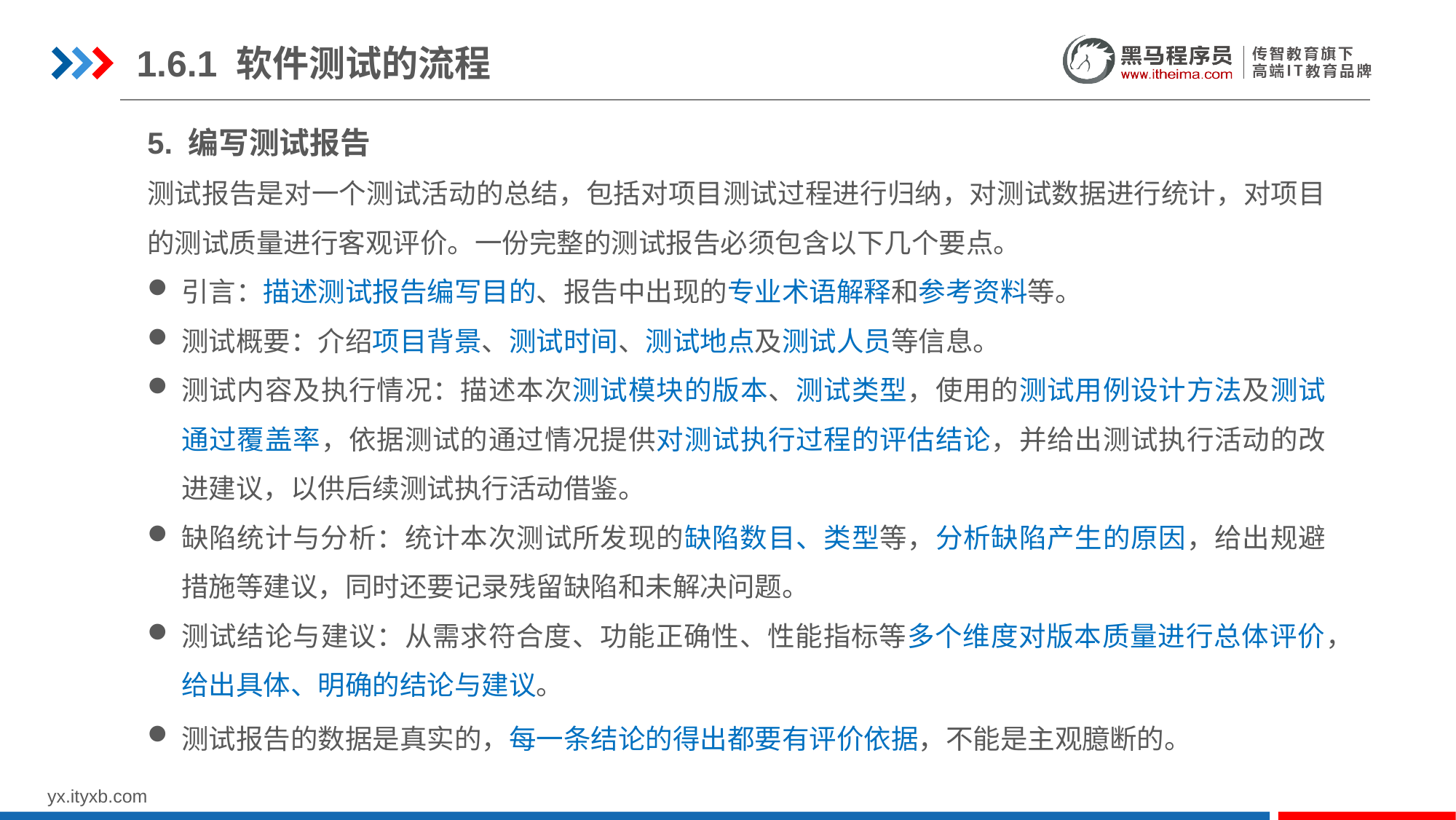

1.6.1 软件测试的流程
5. 编写测试报告
测试报告是对一个测试活动的总结，包括对项目测试过程进行归纳，对测试数据进行统计，对项目的测试质量进行客观评价。一份完整的测试报告必须包含以下几个要点。
引言：描述测试报告编写目的、报告中出现的专业术语解释和参考资料等。
测试概要：介绍项目背景、测试时间、测试地点及测试人员等信息。
测试内容及执行情况：描述本次测试模块的版本、测试类型，使用的测试用例设计方法及测试通过覆盖率，依据测试的通过情况提供对测试执行过程的评估结论，并给出测试执行活动的改进建议，以供后续测试执行活动借鉴。
缺陷统计与分析：统计本次测试所发现的缺陷数目、类型等，分析缺陷产生的原因，给出规避措施等建议，同时还要记录残留缺陷和未解决问题。
测试结论与建议：从需求符合度、功能正确性、性能指标等多个维度对版本质量进行总体评价，给出具体、明确的结论与建议。
测试报告的数据是真实的，每一条结论的得出都要有评价依据，不能是主观臆断的。